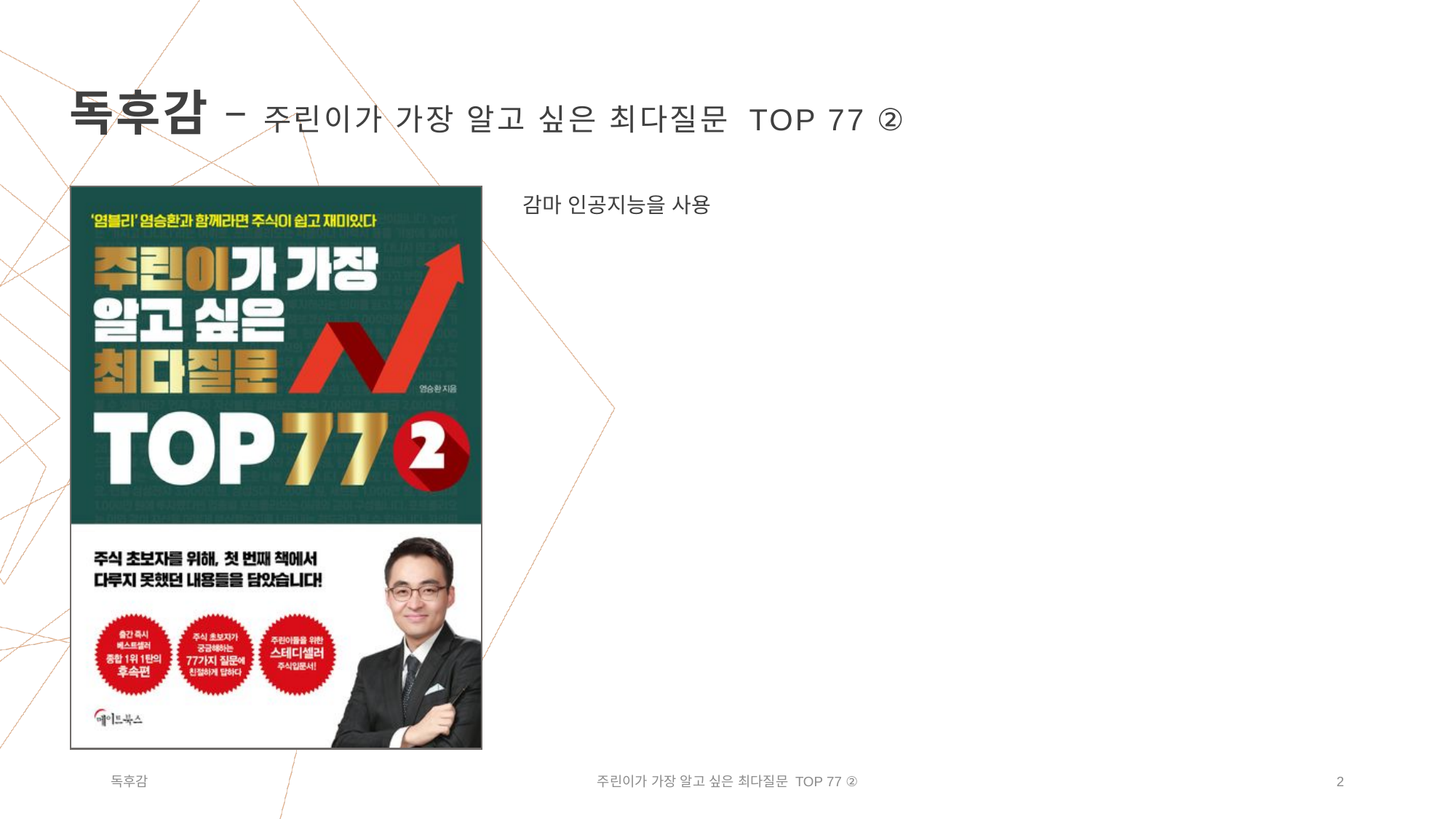

# 독후감 – 주린이가 가장 알고 싶은 최다질문 TOP 77 ②
감마 인공지능을 사용

독후감
주린이가 가장 알고 싶은 최다질문 TOP 77 ②
2